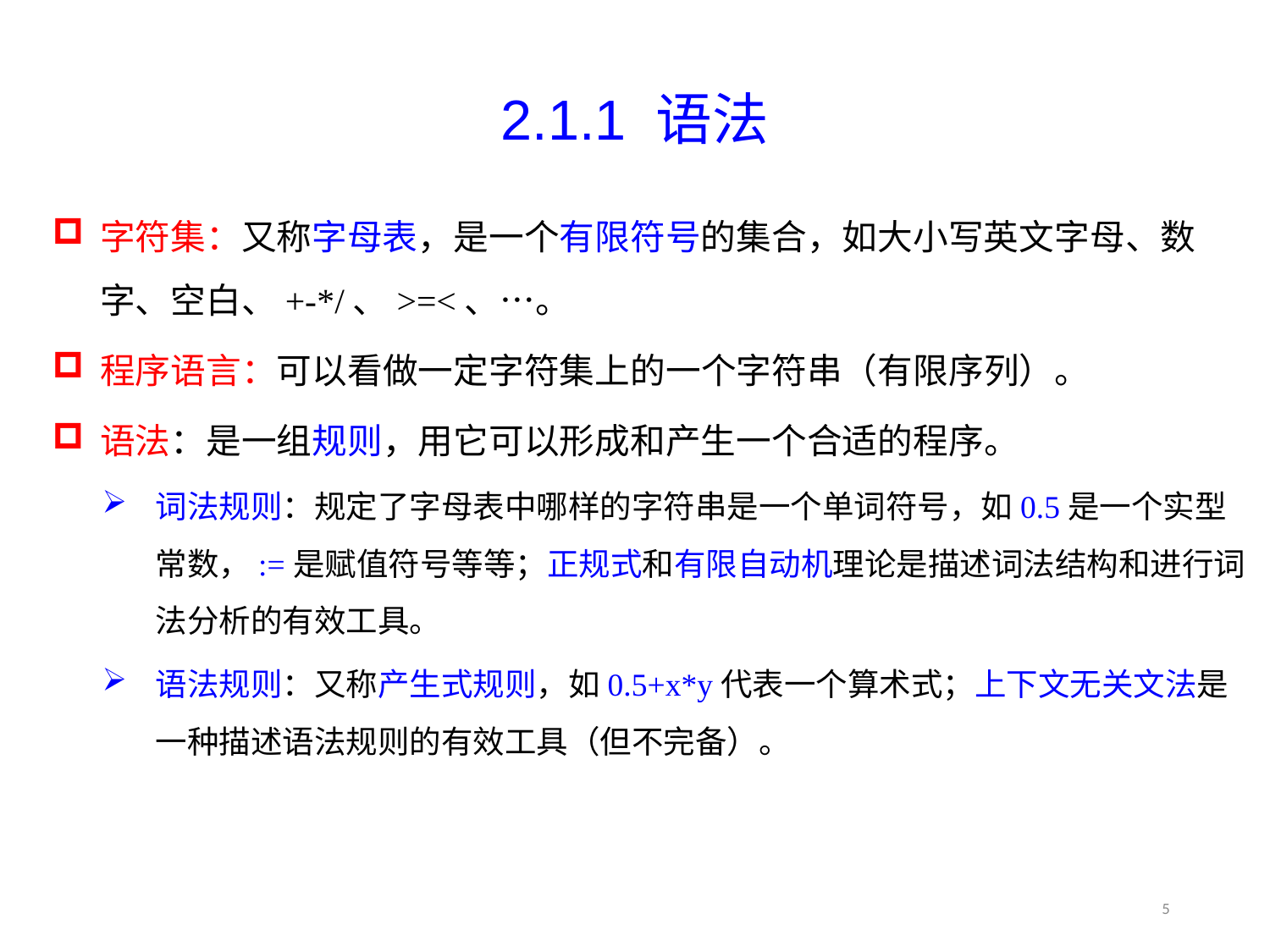

2.1 程序语言的定义
2.1.1 语法
字符集：又称字母表，是一个有限符号的集合，如大小写英文字母、数字、空白、+-*/、>=<、…。
程序语言：可以看做一定字符集上的一个字符串（有限序列）。
语法：是一组规则，用它可以形成和产生一个合适的程序。
词法规则：规定了字母表中哪样的字符串是一个单词符号，如0.5是一个实型常数，:=是赋值符号等等；正规式和有限自动机理论是描述词法结构和进行词法分析的有效工具。
语法规则：又称产生式规则，如0.5+x*y代表一个算术式；上下文无关文法是一种描述语法规则的有效工具（但不完备）。

5